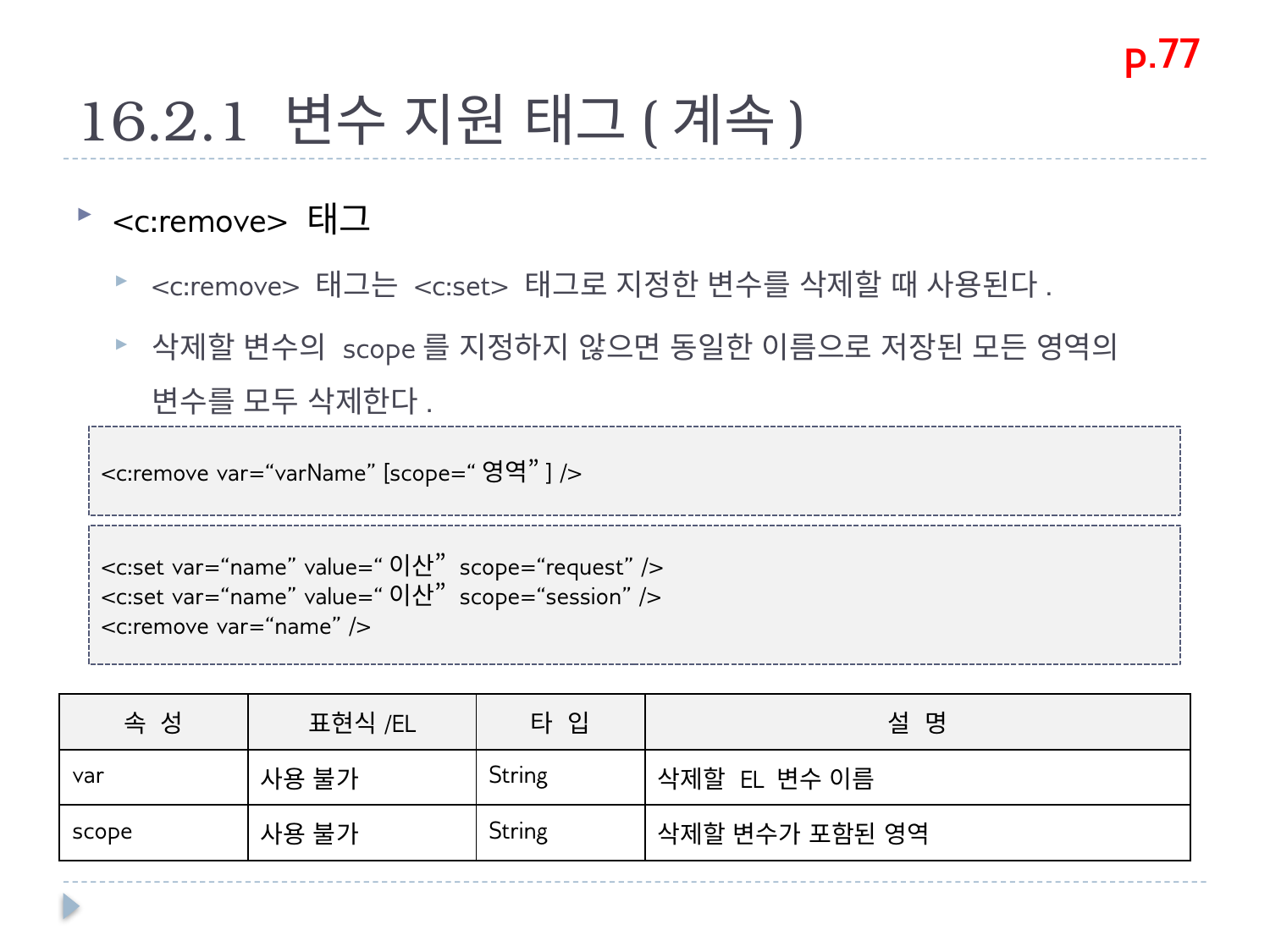

p.77
# 16.2.1 변수 지원 태그(계속)
<c:remove> 태그
<c:remove> 태그는 <c:set> 태그로 지정한 변수를 삭제할 때 사용된다.
삭제할 변수의 scope를 지정하지 않으면 동일한 이름으로 저장된 모든 영역의 변수를 모두 삭제한다.
<c:remove var=“varName” [scope=“영역”] />
<c:set var=“name” value=“이산” scope=“request” />
<c:set var=“name” value=“이산” scope=“session” />
<c:remove var=“name” />
| 속 성 | 표현식/EL | 타 입 | 설 명 |
| --- | --- | --- | --- |
| var | 사용 불가 | String | 삭제할 EL 변수 이름 |
| scope | 사용 불가 | String | 삭제할 변수가 포함된 영역 |